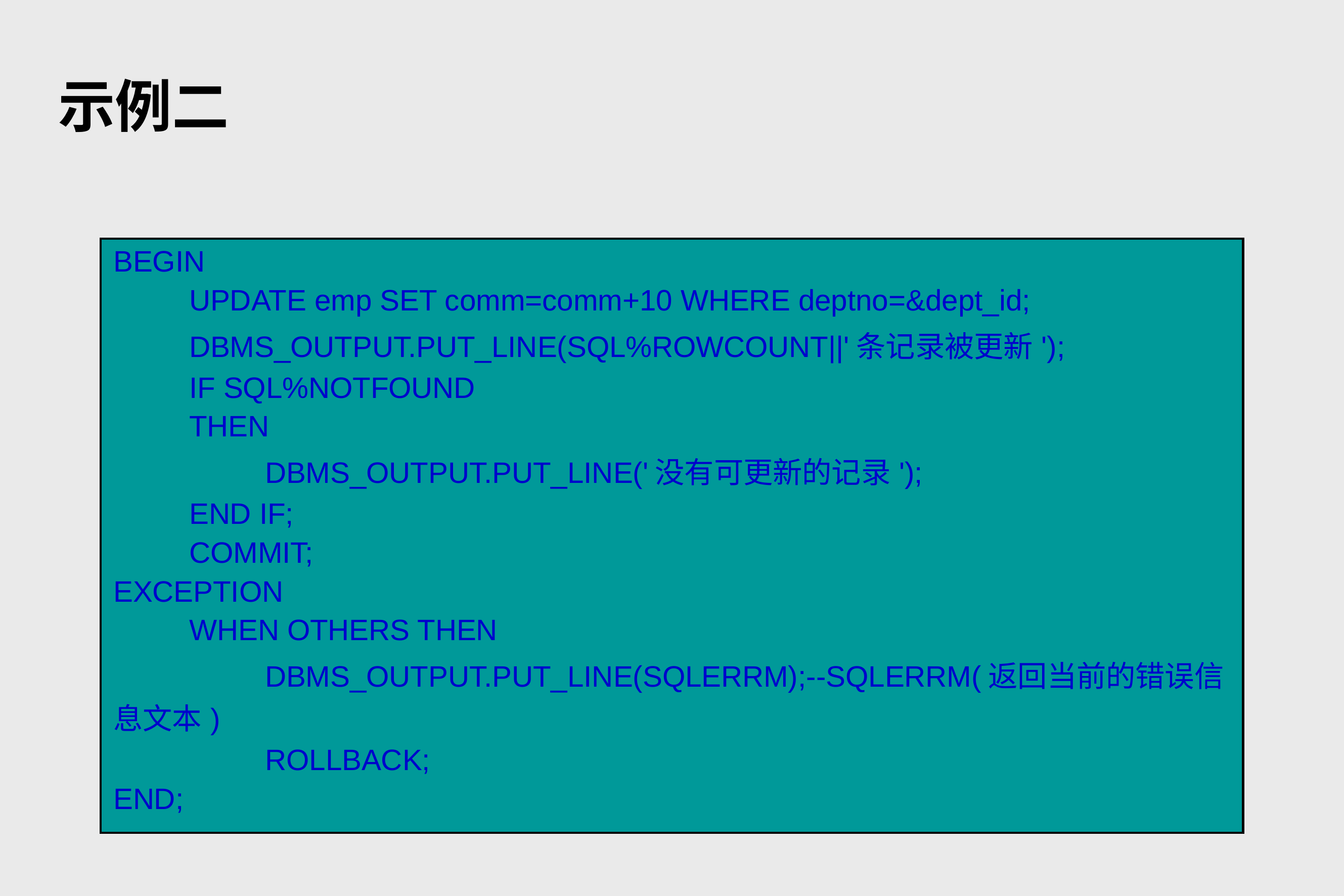

# 示例二
| BEGIN UPDATE emp SET comm=comm+10 WHERE deptno=&dept\_id; DBMS\_OUTPUT.PUT\_LINE(SQL%ROWCOUNT||'条记录被更新'); IF SQL%NOTFOUND THEN DBMS\_OUTPUT.PUT\_LINE('没有可更新的记录'); END IF; COMMIT; EXCEPTION WHEN OTHERS THEN DBMS\_OUTPUT.PUT\_LINE(SQLERRM);--SQLERRM(返回当前的错误信息文本) ROLLBACK; END; |
| --- |